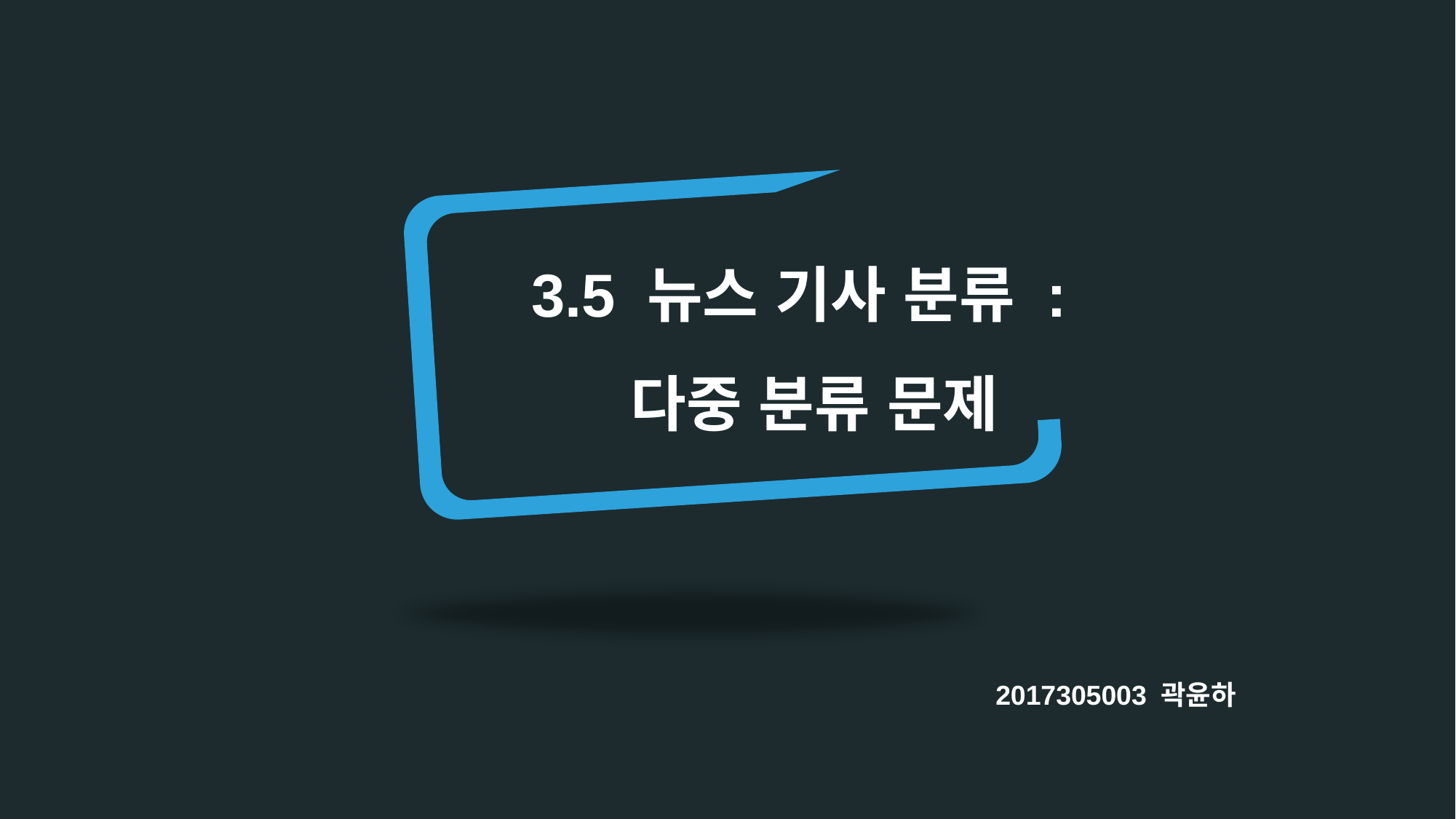

3.5 뉴스 기사 분류 :
     다중 분류 문제

2017305003 곽윤하